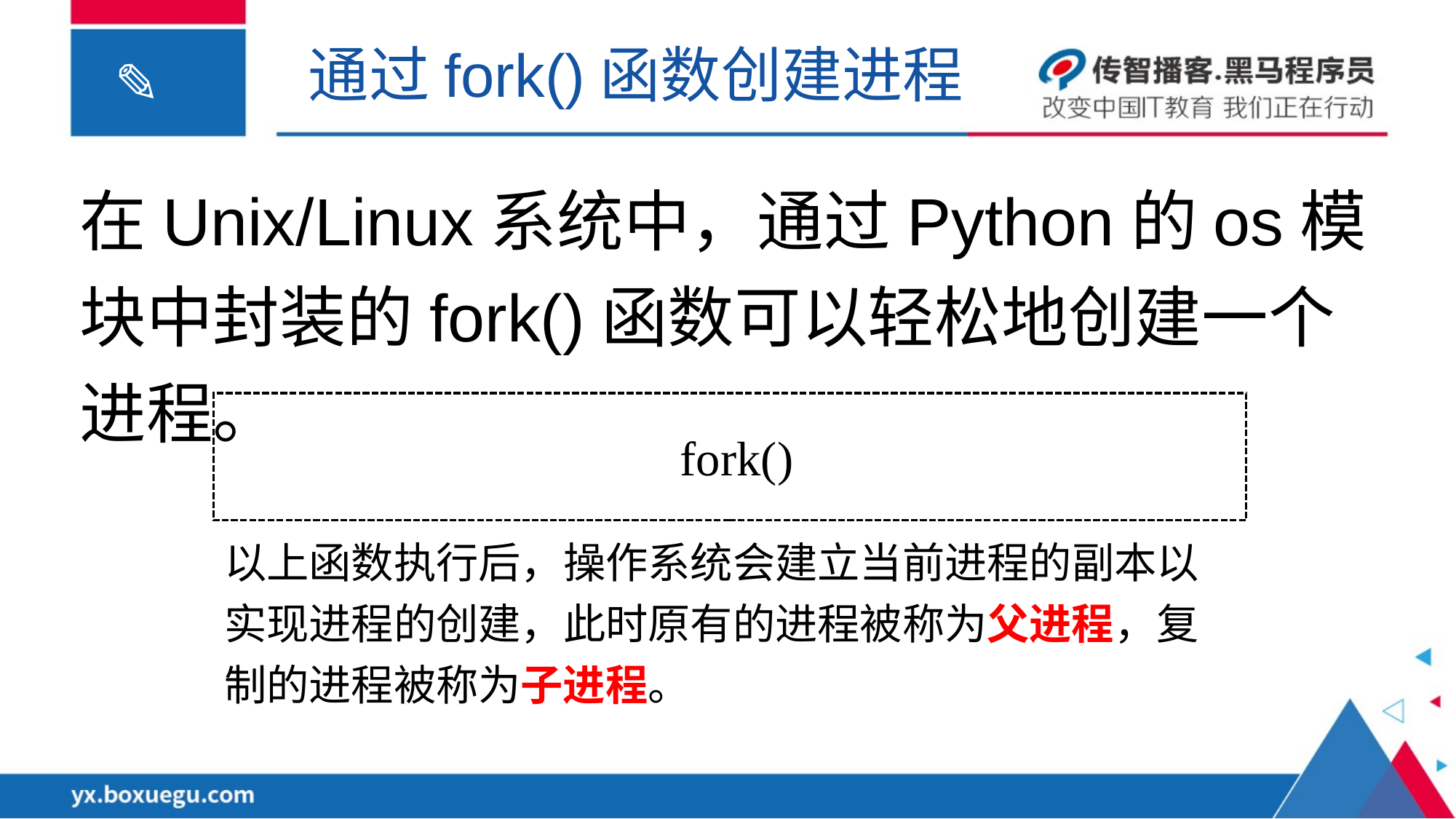

通过fork()函数创建进程
在Unix/Linux系统中，通过Python的os模块中封装的fork()函数可以轻松地创建一个进程。

fork()
以上函数执行后，操作系统会建立当前进程的副本以实现进程的创建，此时原有的进程被称为父进程，复制的进程被称为子进程。